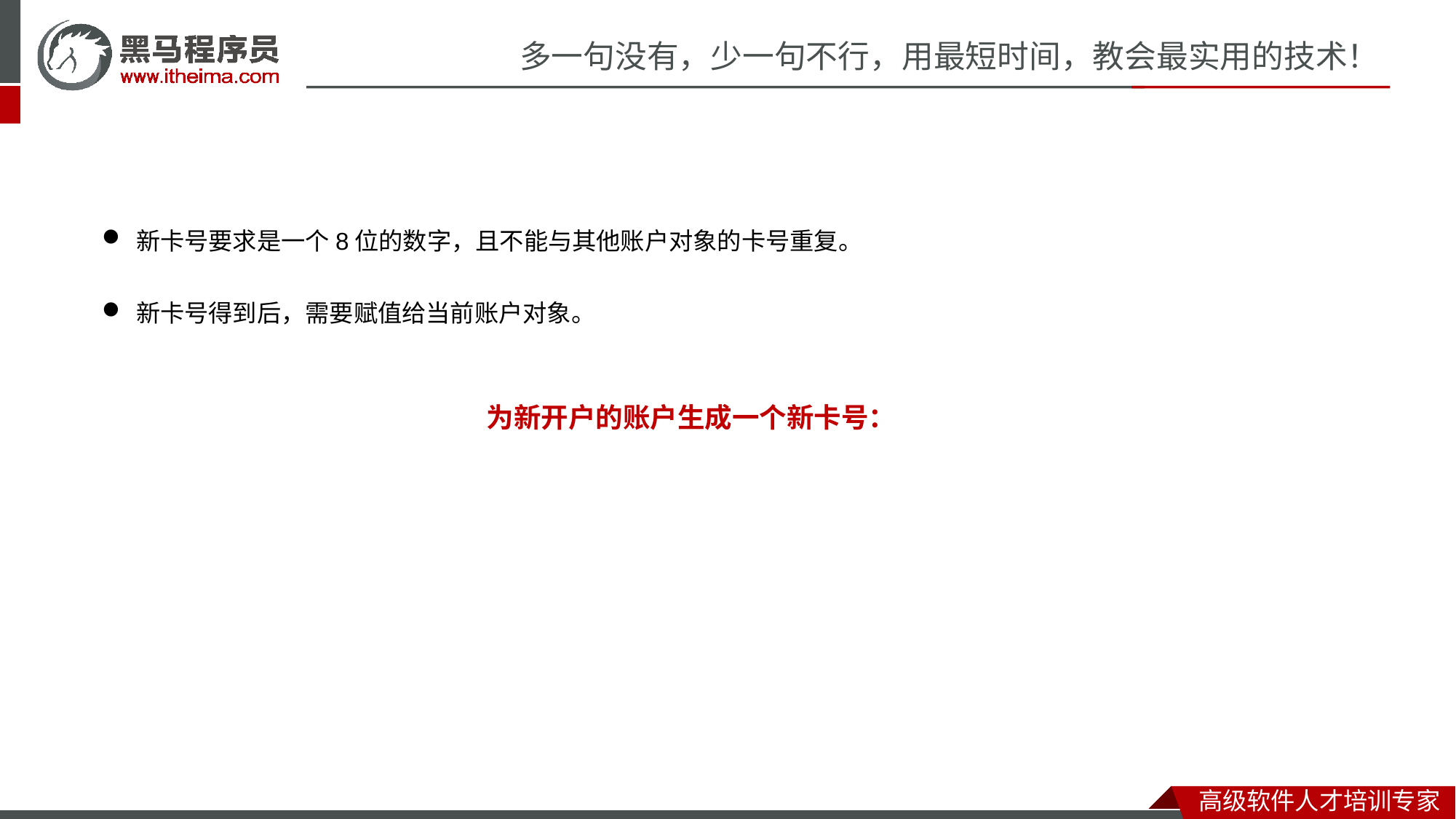

新卡号要求是一个8位的数字，且不能与其他账户对象的卡号重复。
新卡号得到后，需要赋值给当前账户对象。
为新开户的账户生成一个新卡号：